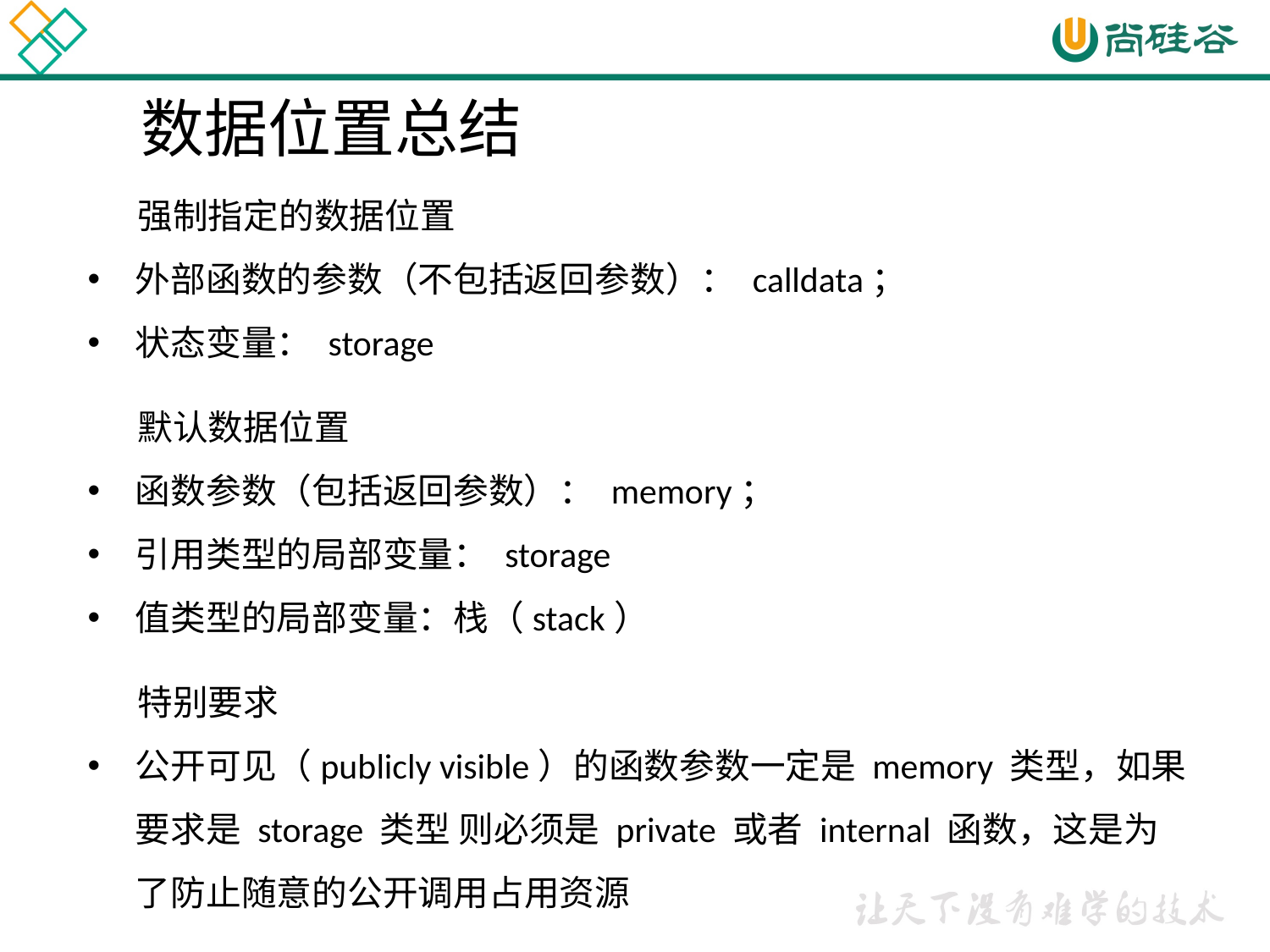

# 数据位置总结
强制指定的数据位置
外部函数的参数（不包括返回参数）： calldata；
状态变量： storage
默认数据位置
函数参数（包括返回参数）： memory；
引用类型的局部变量： storage
值类型的局部变量：栈（stack）
特别要求
公开可见（publicly visible）的函数参数一定是 memory 类型，如果要求是 storage 类型 则必须是 private 或者 internal 函数，这是为了防止随意的公开调用占用资源